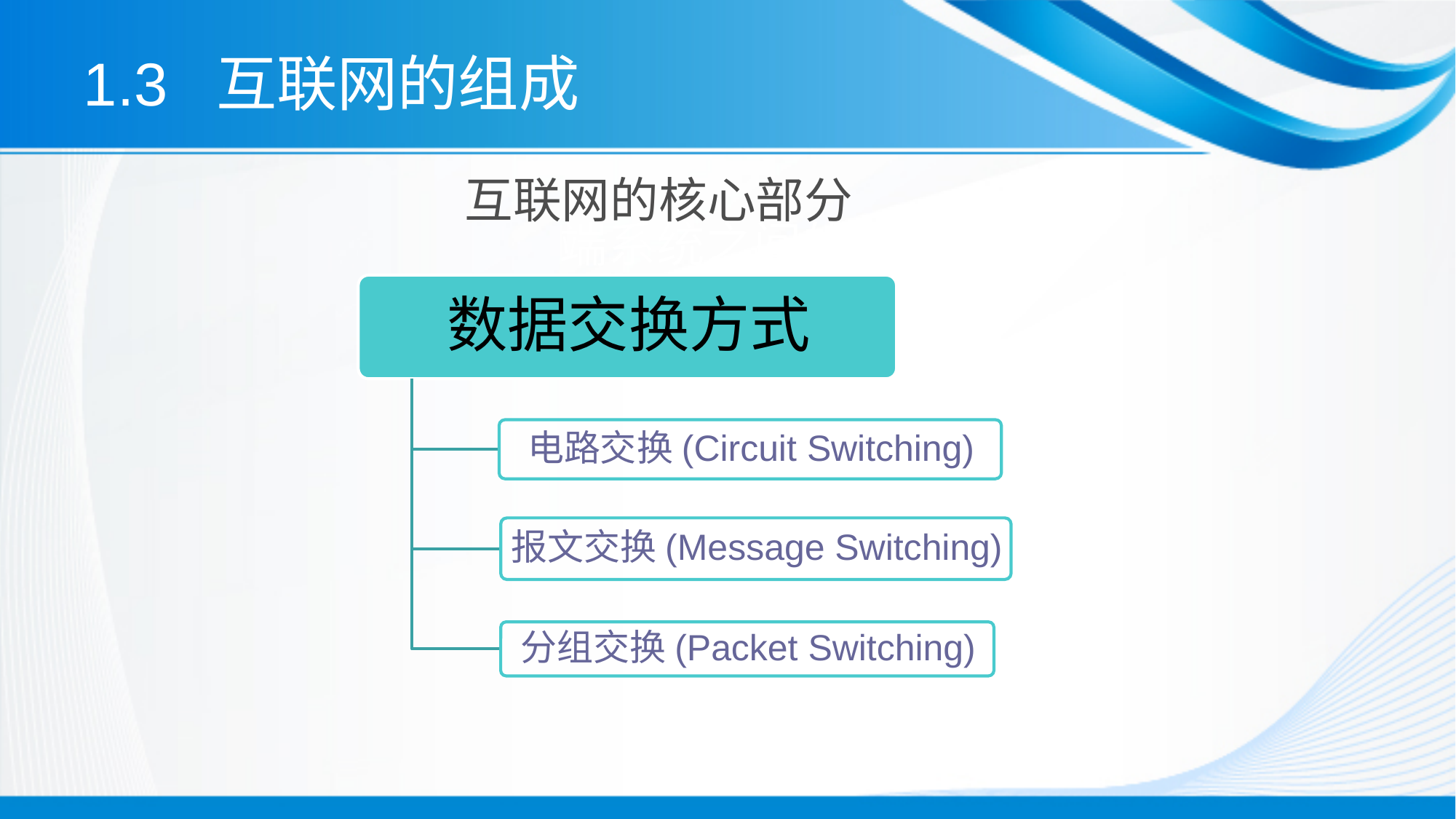

1.3  互联网的组成
# 互联网的核心部分
端系统之间的通信方式
数据交换方式
电路交换(Circuit Switching)
报文交换(Message Switching)
分组交换(Packet Switching)